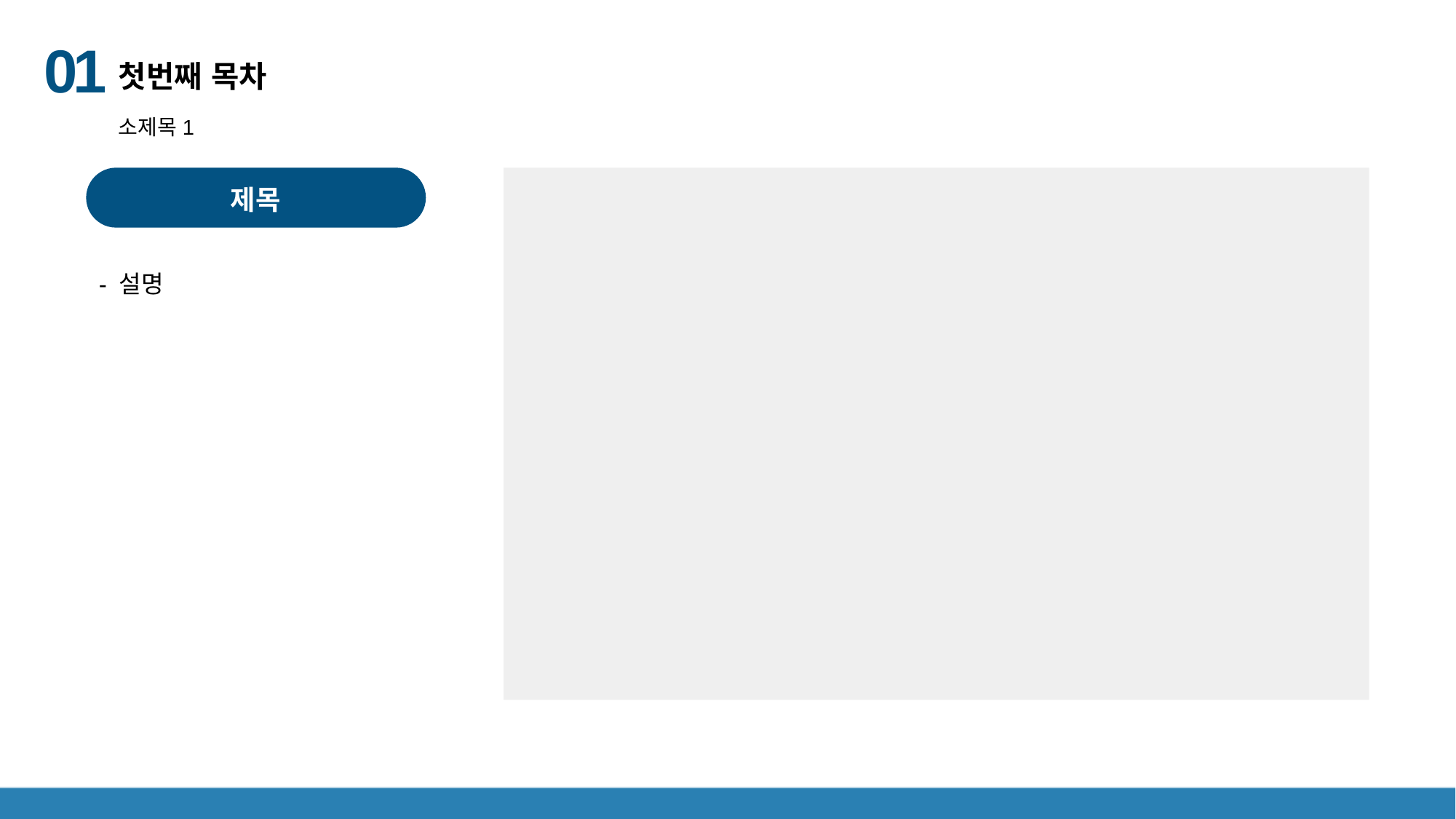

01
첫번째 목차
소제목1

제목
- 설명